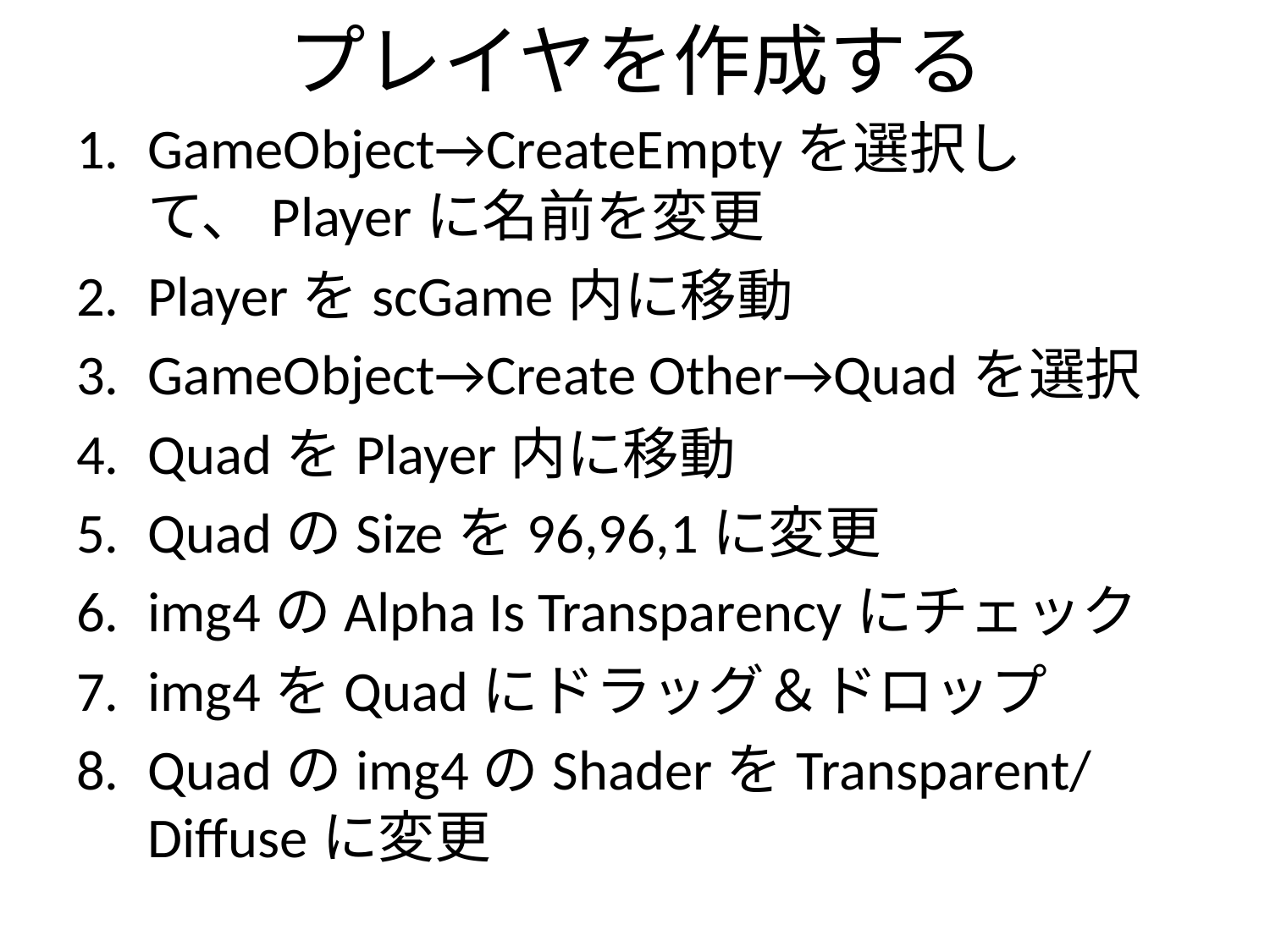

# プレイヤを作成する
GameObject→CreateEmptyを選択して、Playerに名前を変更
PlayerをscGame内に移動
GameObject→Create Other→Quadを選択
QuadをPlayer内に移動
QuadのSizeを96,96,1に変更
img4のAlpha Is Transparencyにチェック
img4をQuadにドラッグ＆ドロップ
Quadのimg4のShaderをTransparent/Diffuseに変更